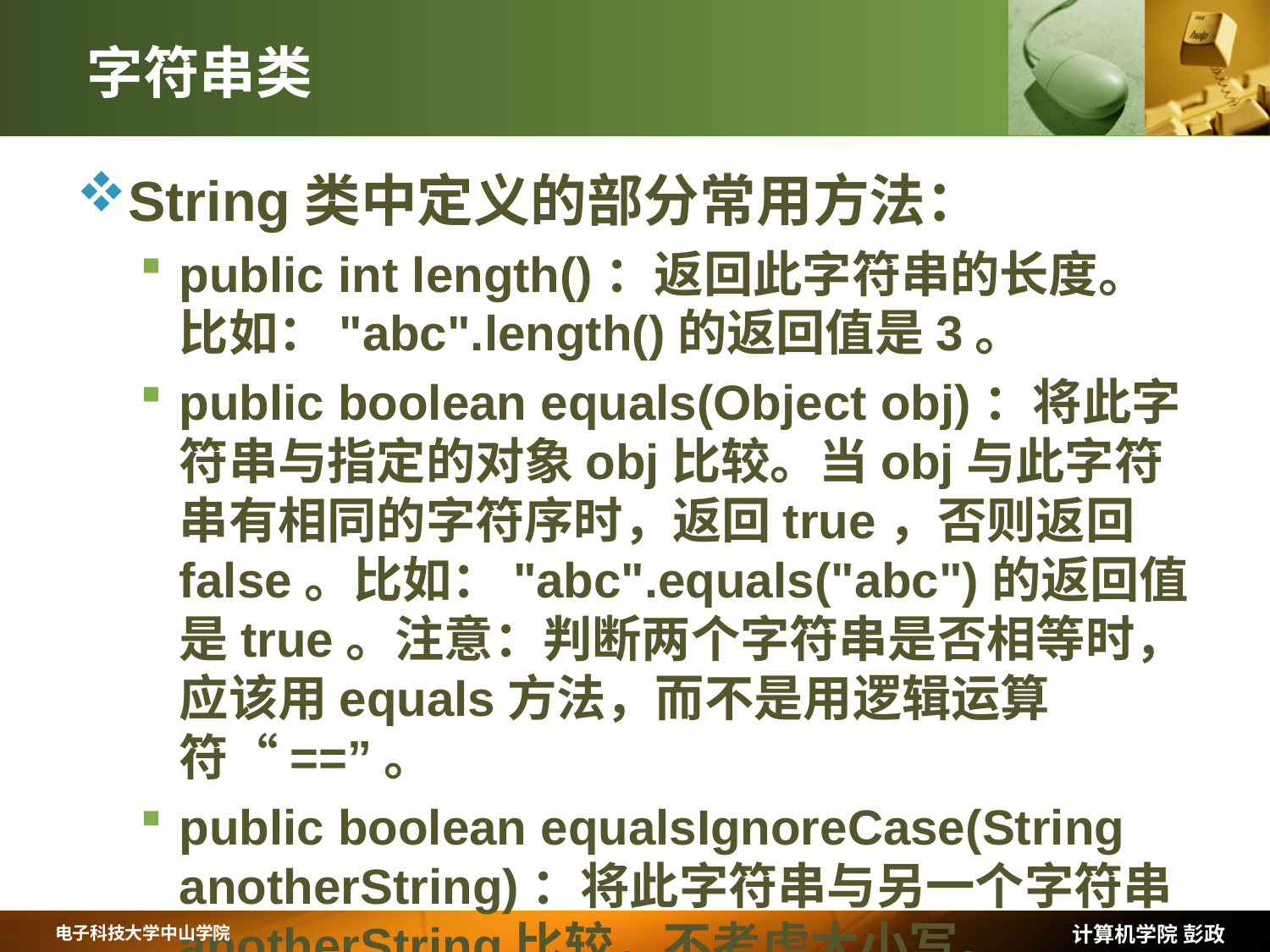

# 字符串类
String类中定义的部分常用方法：
public int length()：返回此字符串的长度。比如："abc".length()的返回值是3。
public boolean equals(Object obj)：将此字符串与指定的对象obj比较。当obj与此字符串有相同的字符序时，返回true，否则返回false。比如："abc".equals("abc")的返回值是true。注意：判断两个字符串是否相等时，应该用equals方法，而不是用逻辑运算符“==”。
public boolean equalsIgnoreCase(String anotherString)：将此字符串与另一个字符串anotherString比较，不考虑大小写。

计算机学院 彭政
电子科技大学中山学院